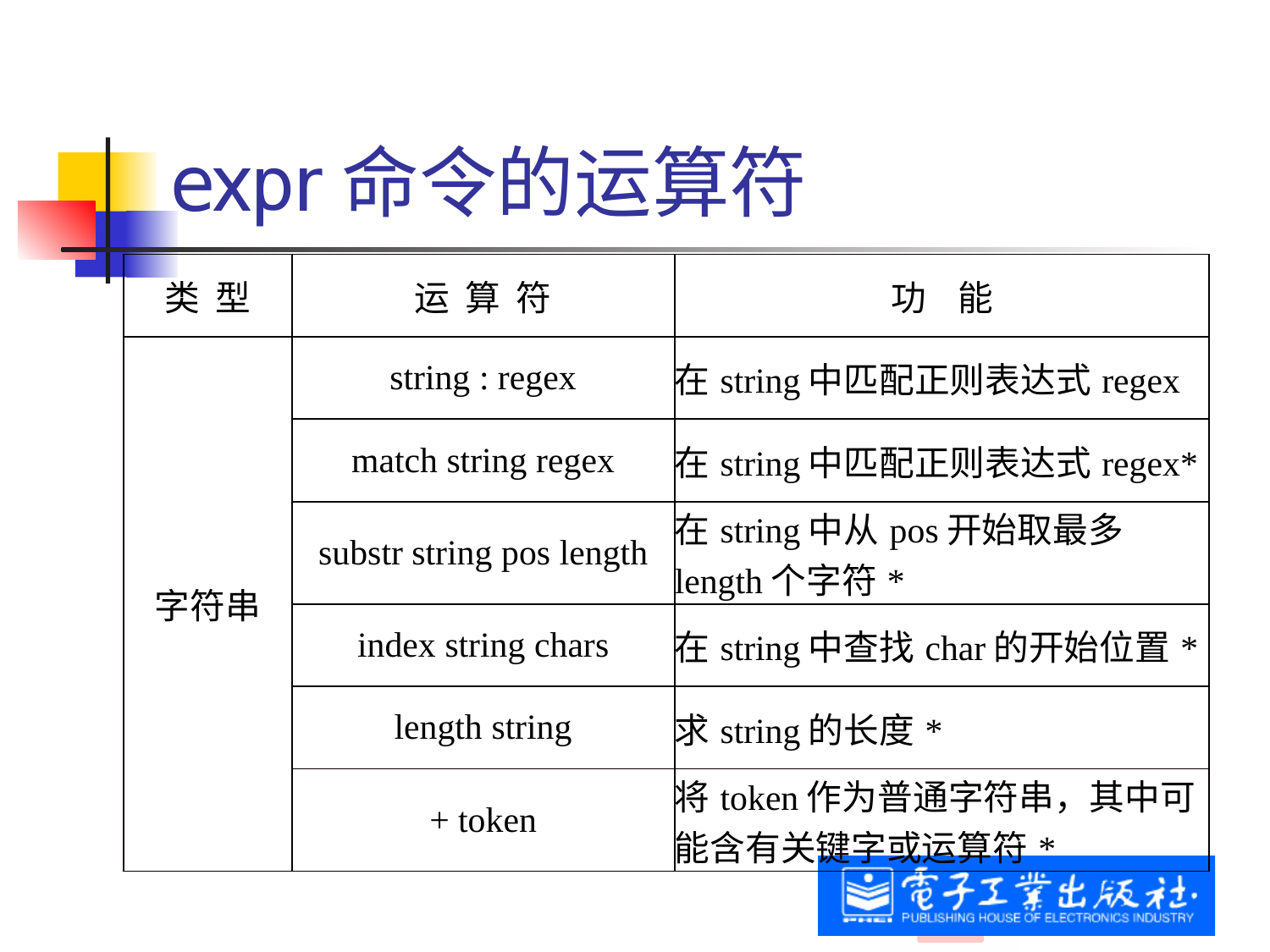

# expr命令的运算符
| 类 型 | 运 算 符 | 功 能 |
| --- | --- | --- |
| 字符串 | string : regex | 在string中匹配正则表达式regex |
|  | match string regex | 在string中匹配正则表达式regex\* |
|  | substr string pos length | 在string中从pos开始取最多length个字符\* |
|  | index string chars | 在string中查找char的开始位置\* |
|  | length string | 求string的长度\* |
|  | + token | 将token作为普通字符串，其中可能含有关键字或运算符\* |